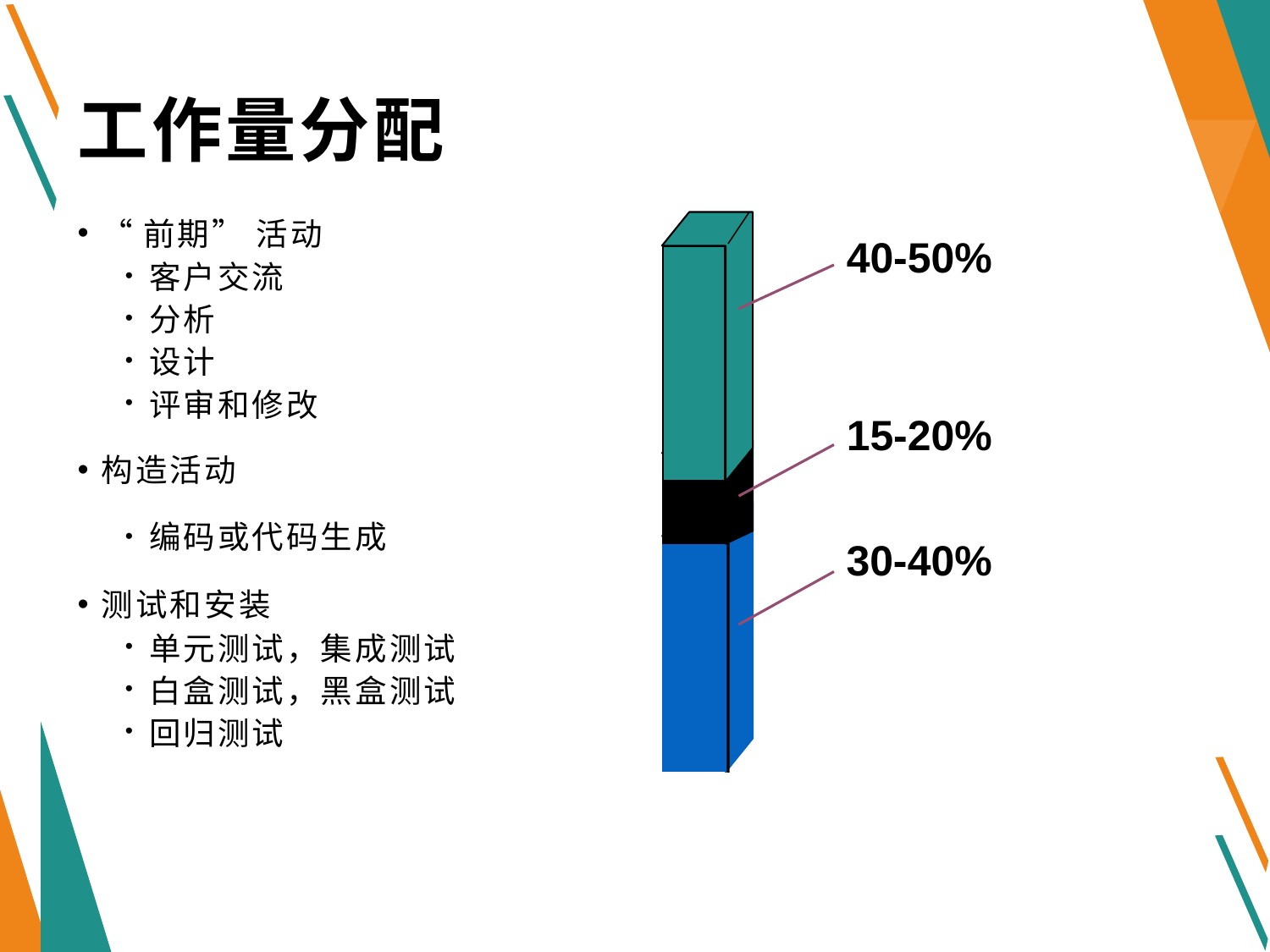

# 工作量分配
“前期” 活动
客户交流
分析
设计
评审和修改
构造活动
编码或代码生成
测试和安装
单元测试，集成测试
白盒测试，黑盒测试
回归测试

40-50%
15-20%

30-40%

5